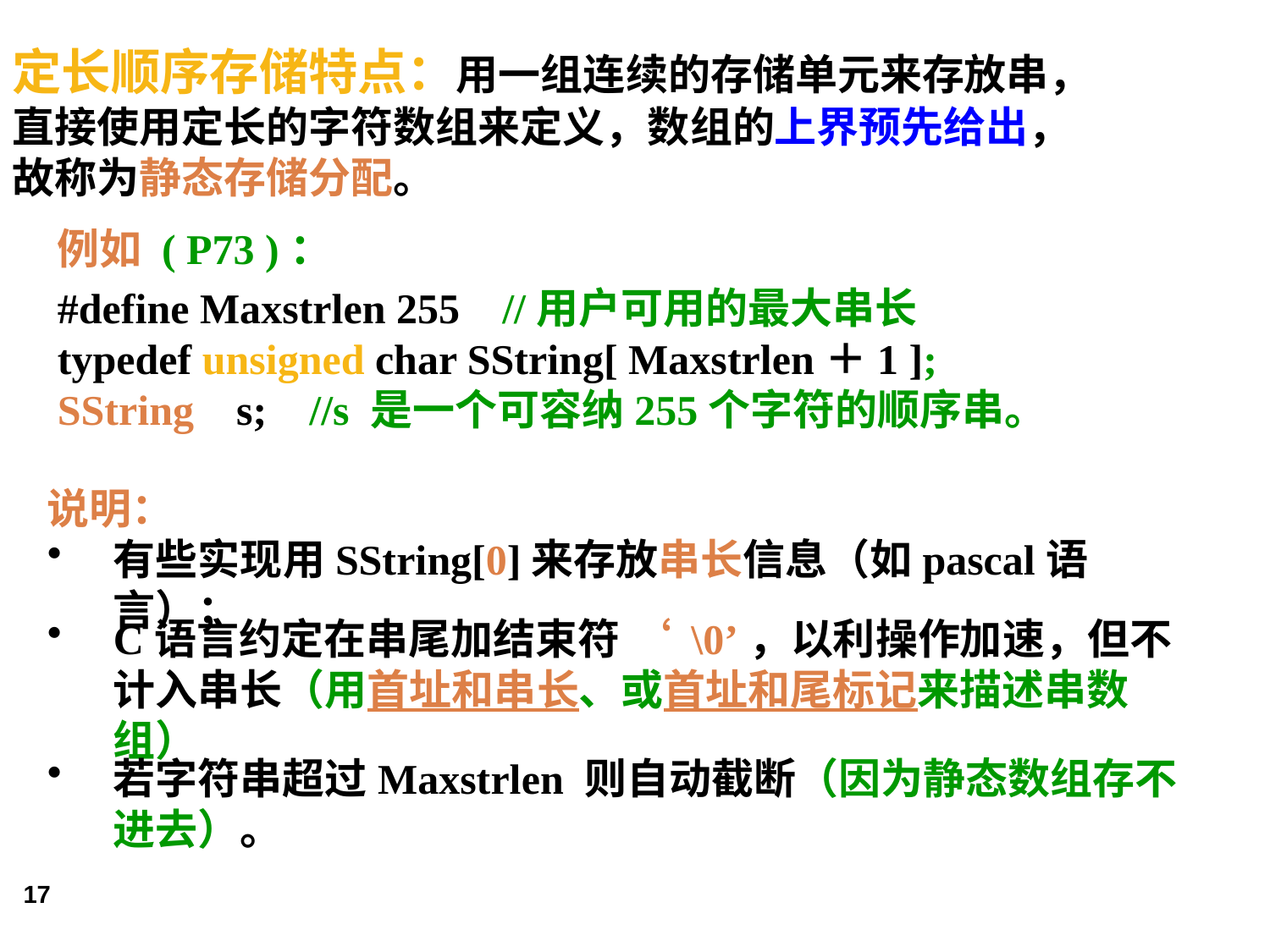

定长顺序存储特点：用一组连续的存储单元来存放串，直接使用定长的字符数组来定义，数组的上界预先给出，故称为静态存储分配。
例如 ( P73 )：
#define Maxstrlen 255    //用户可用的最大串长
typedef unsigned char SString[ Maxstrlen＋1 ];
SString    s;    //s 是一个可容纳255个字符的顺序串。
说明：
有些实现用SString[0]来存放串长信息（如pascal语言）；
C语言约定在串尾加结束符 ‘ \0’，以利操作加速，但不计入串长（用首址和串长、或首址和尾标记来描述串数组）
若字符串超过Maxstrlen 则自动截断（因为静态数组存不进去）。
17